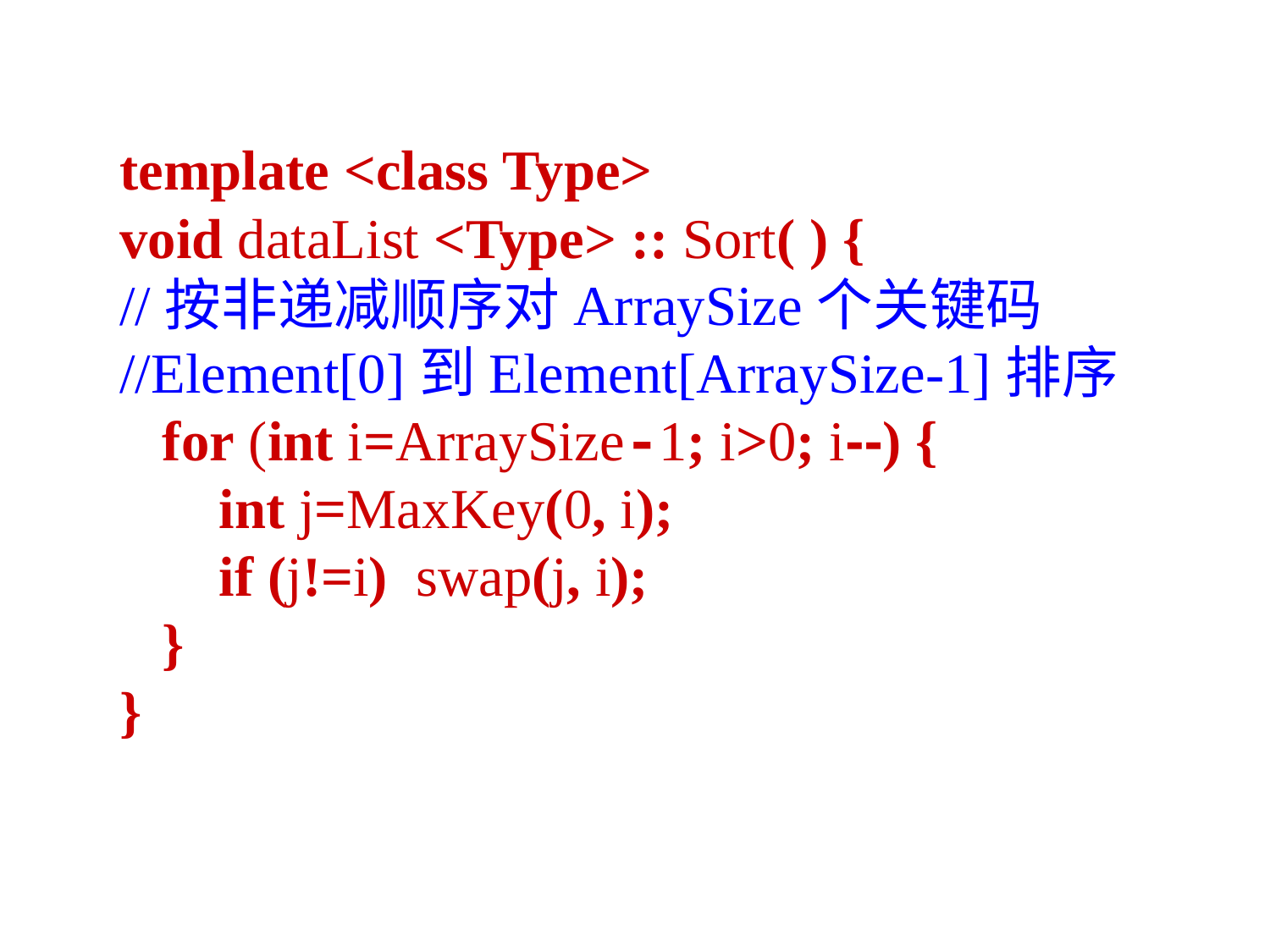

template <class Type>
 void dataList <Type> :: Sort( ) {
 //按非递减顺序对ArraySize个关键码
 //Element[0]到Element[ArraySize-1]排序
    for (int i=ArraySize-1; i>0; i--) {
        int j=MaxKey(0, i);
        if (j!=i)  swap(j, i);
    }
 }
106